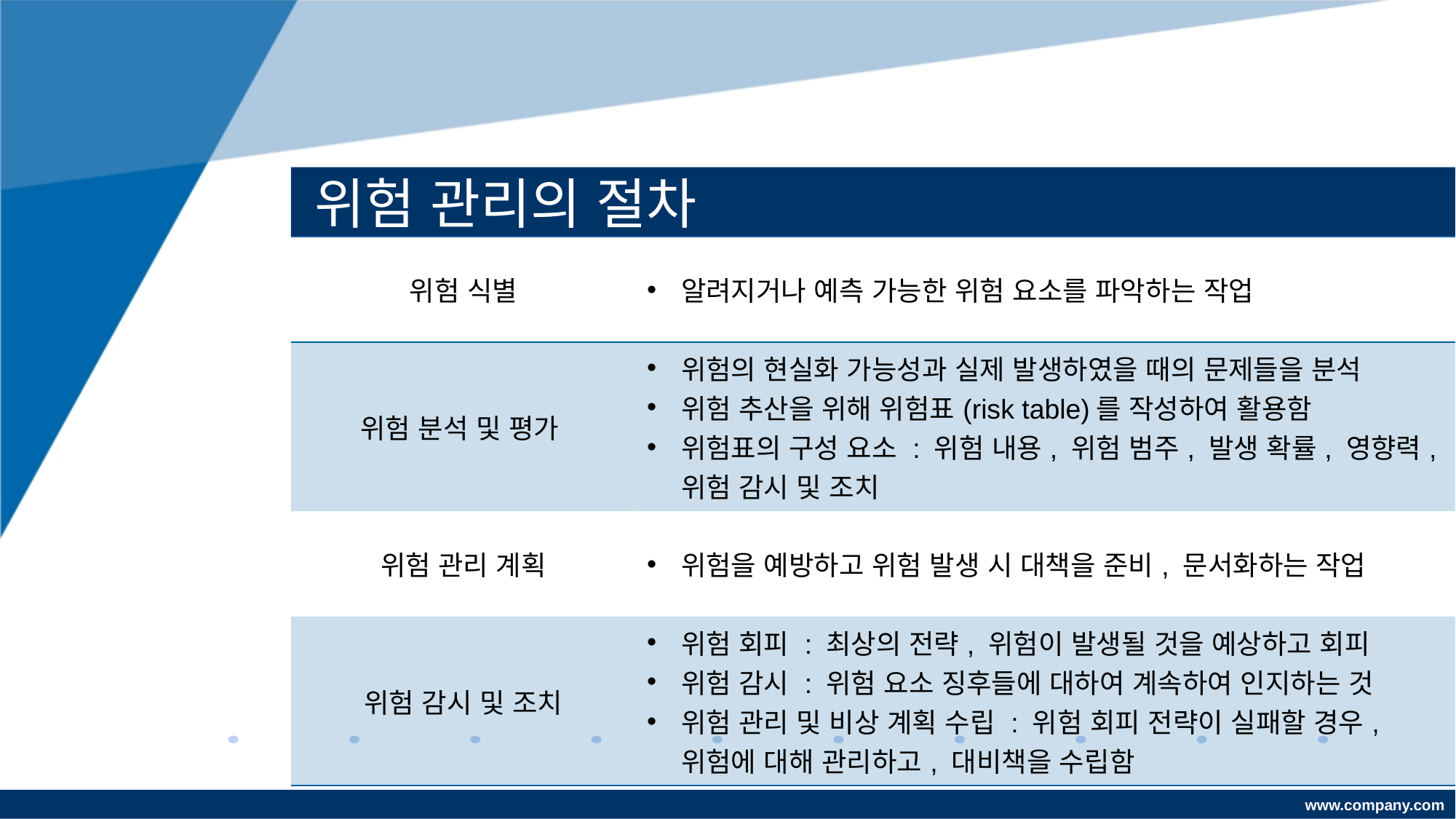

# 위험 관리의 절차
| 위험 식별 | 알려지거나 예측 가능한 위험 요소를 파악하는 작업 |
| --- | --- |
| 위험 분석 및 평가 | 위험의 현실화 가능성과 실제 발생하였을 때의 문제들을 분석 위험 추산을 위해 위험표(risk table)를 작성하여 활용함 위험표의 구성 요소 : 위험 내용, 위험 범주, 발생 확률, 영향력, 위험 감시 및 조치 |
| 위험 관리 계획 | 위험을 예방하고 위험 발생 시 대책을 준비, 문서화하는 작업 |
| 위험 감시 및 조치 | 위험 회피 : 최상의 전략, 위험이 발생될 것을 예상하고 회피 위험 감시 : 위험 요소 징후들에 대하여 계속하여 인지하는 것 위험 관리 및 비상 계획 수립 : 위험 회피 전략이 실패할 경우, 위험에 대해 관리하고, 대비책을 수립함 |